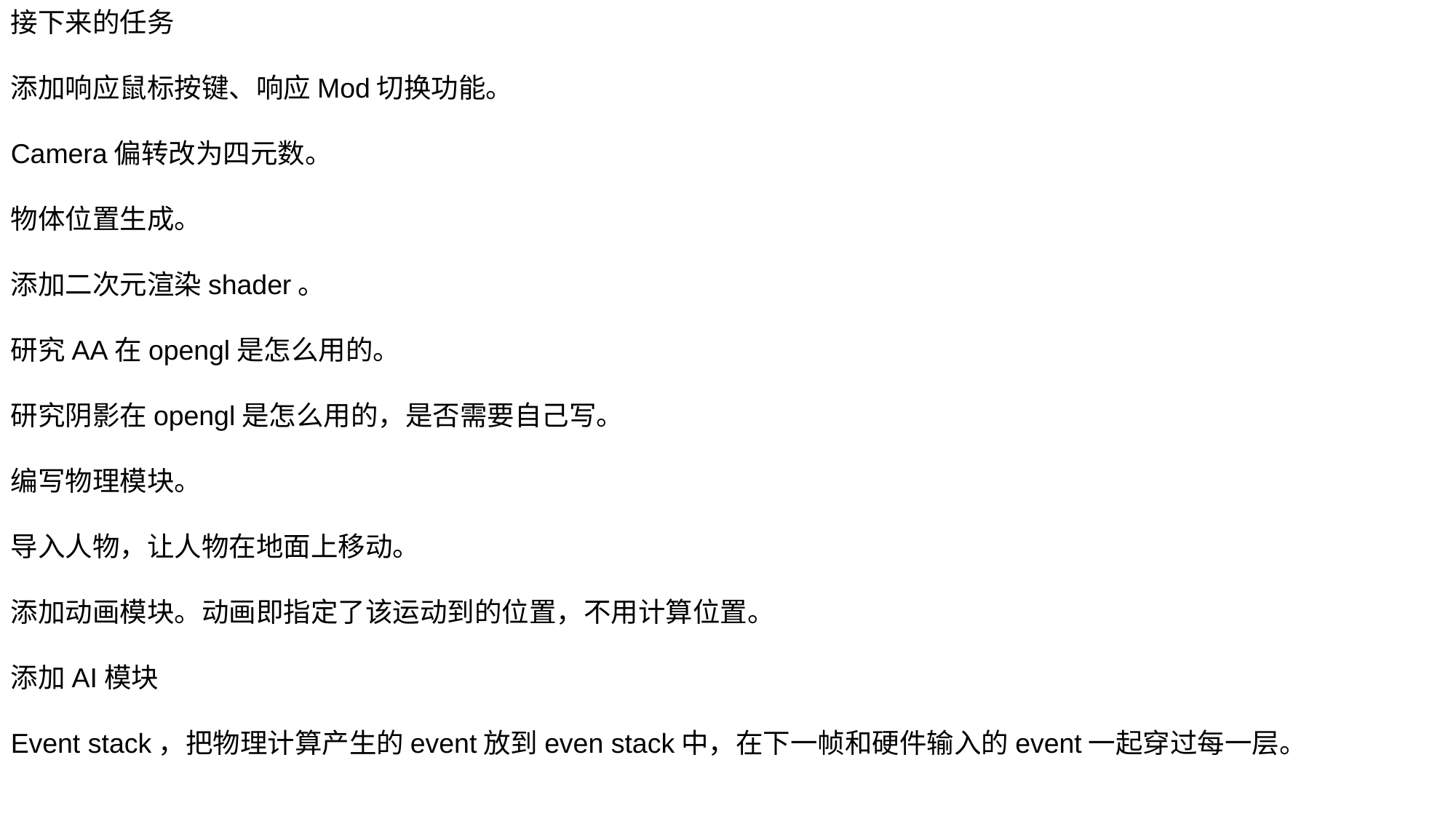

接下来的任务

添加响应鼠标按键、响应Mod切换功能。

Camera偏转改为四元数。

物体位置生成。

添加二次元渲染shader。

研究AA在opengl是怎么用的。

研究阴影在opengl是怎么用的，是否需要自己写。

编写物理模块。

导入人物，让人物在地面上移动。

添加动画模块。动画即指定了该运动到的位置，不用计算位置。

添加AI模块

Event stack，把物理计算产生的event放到even stack中，在下一帧和硬件输入的event一起穿过每一层。